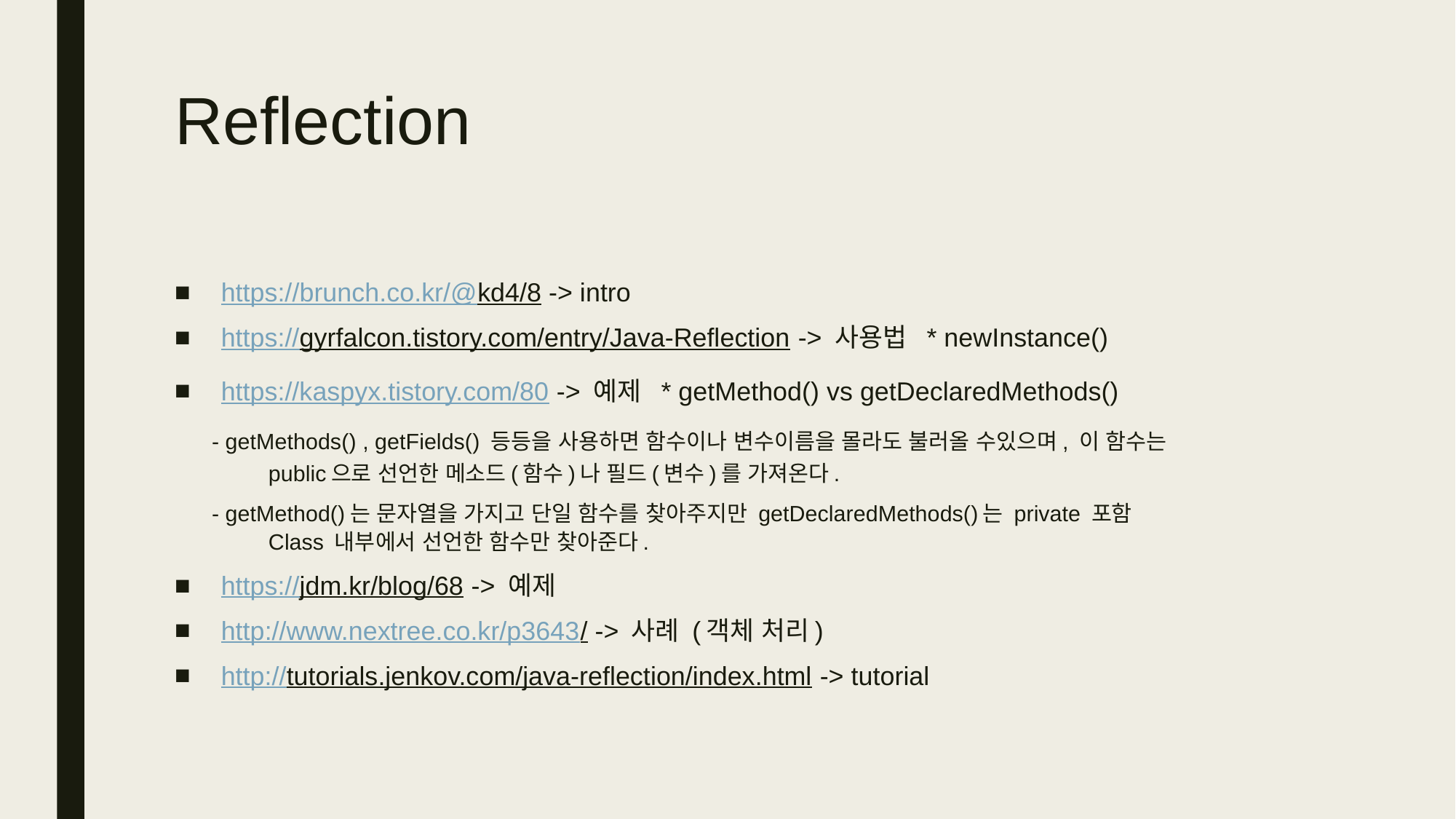

# Reflection
https://brunch.co.kr/@kd4/8 -> intro
https://gyrfalcon.tistory.com/entry/Java-Reflection -> 사용법  * newInstance()
https://kaspyx.tistory.com/80 -> 예제  * getMethod() vs getDeclaredMethods()
      - getMethods() , getFields() 등등을 사용하면 함수이나 변수이름을 몰라도 불러올 수있으며, 이 함수는 	                    	public으로 선언한 메소드(함수)나 필드(변수)를 가져온다.
      - getMethod()는 문자열을 가지고 단일 함수를 찾아주지만 getDeclaredMethods()는 private 포함 	                   	Class 내부에서 선언한 함수만 찾아준다.
https://jdm.kr/blog/68 -> 예제
http://www.nextree.co.kr/p3643/ -> 사례 (객체 처리)
http://tutorials.jenkov.com/java-reflection/index.html -> tutorial